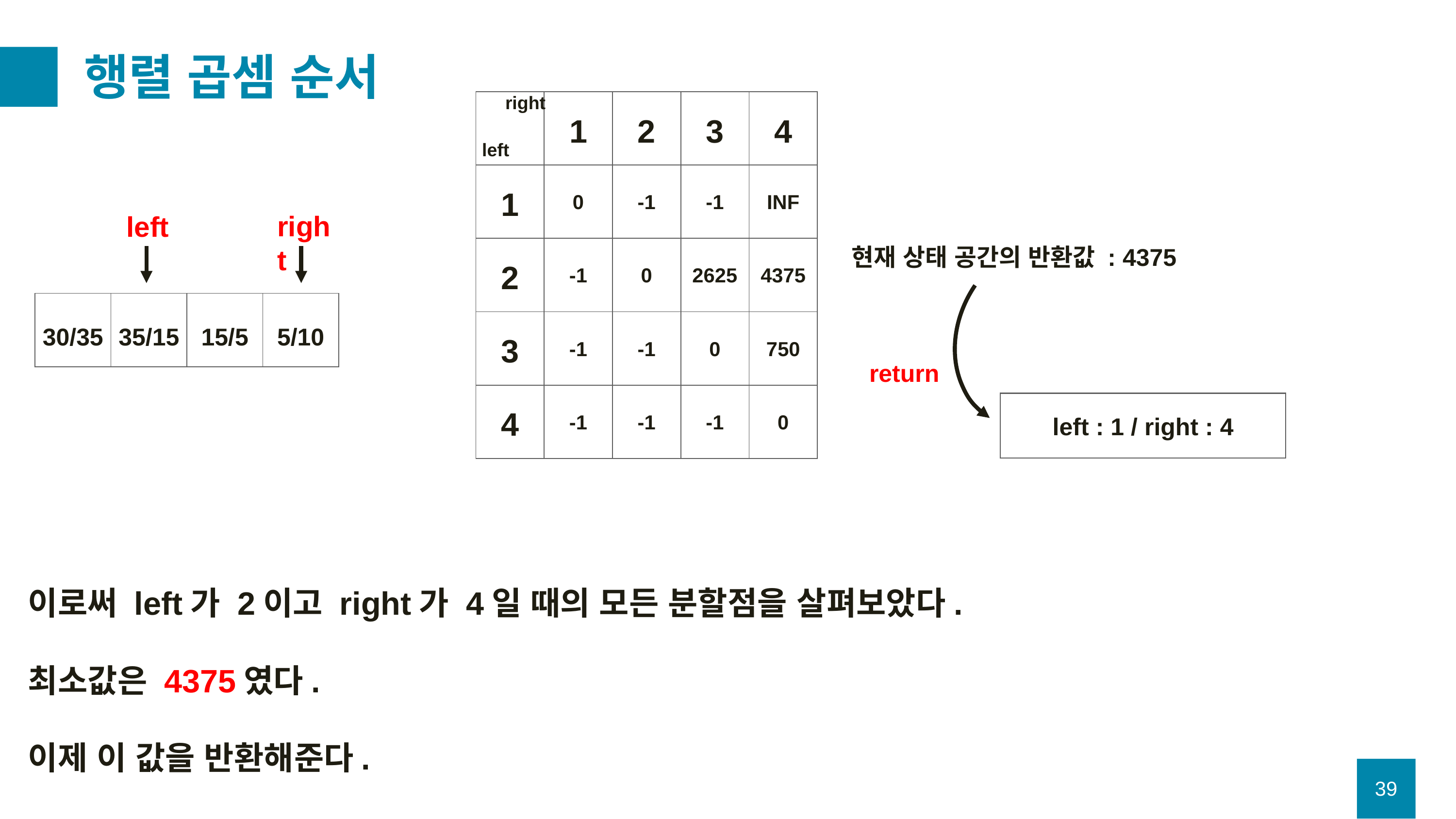

# 행렬 곱셈 순서
right
|  | 1 | 2 | 3 | 4 |
| --- | --- | --- | --- | --- |
| 1 | 0 | -1 | -1 | INF |
| 2 | -1 | 0 | 2625 | 4375 |
| 3 | -1 | -1 | 0 | 750 |
| 4 | -1 | -1 | -1 | 0 |
left
right
left

현재 상태 공간의 반환값 : 4375
| 30/35 | 35/15 | 15/5 | 5/10 |
| --- | --- | --- | --- |
return
left : 1 / right : 4
이로써 left가 2이고 right가 4일 때의 모든 분할점을 살펴보았다.

최소값은 4375였다.

이제 이 값을 반환해준다.
39